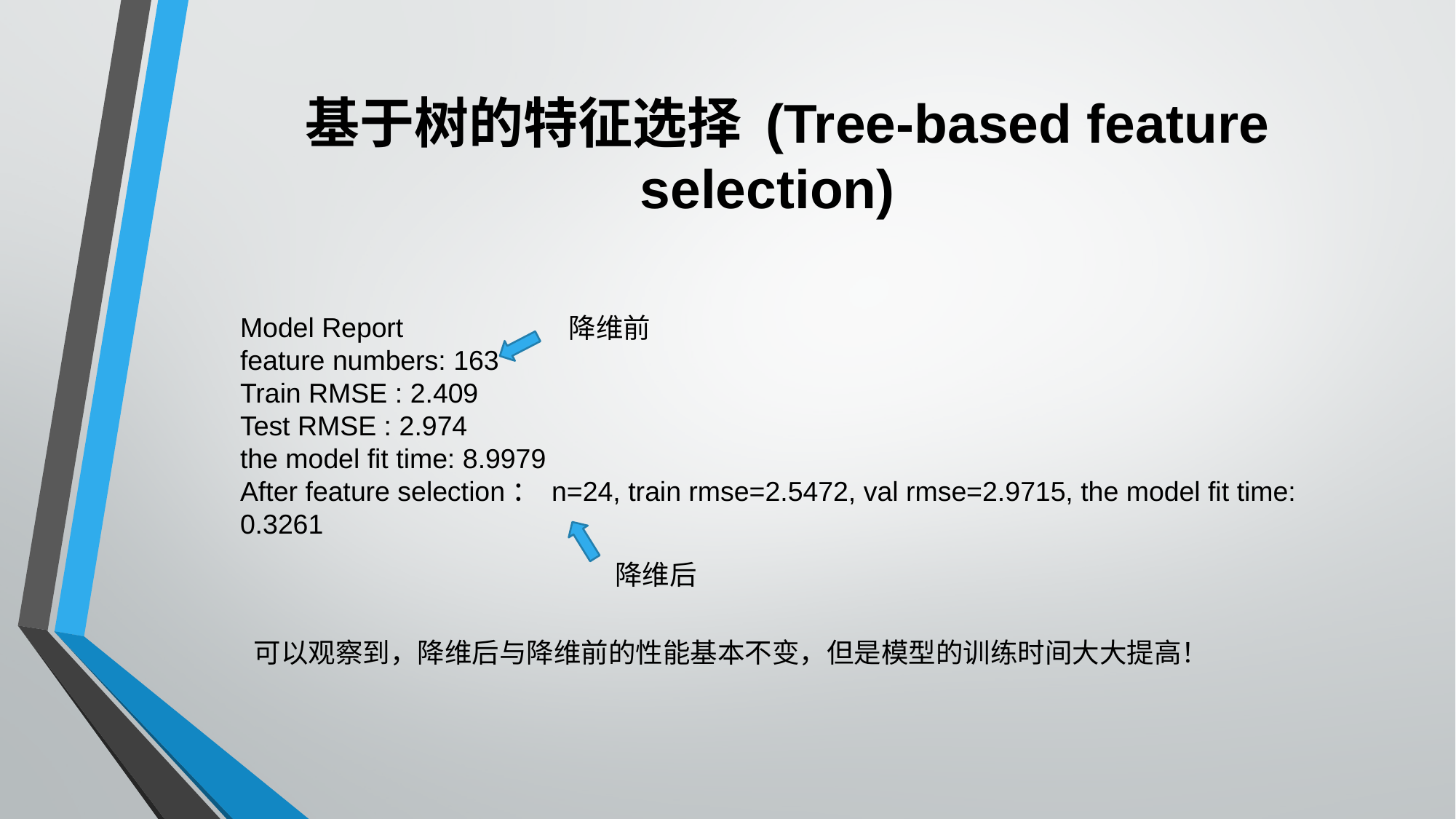

# 基于树的特征选择 (Tree-based feature selection)
Model Report
feature numbers: 163
Train RMSE : 2.409
Test RMSE : 2.974
the model fit time: 8.9979
After feature selection： n=24, train rmse=2.5472, val rmse=2.9715, the model fit time: 0.3261
降维前

降维后
可以观察到，降维后与降维前的性能基本不变，但是模型的训练时间大大提高！